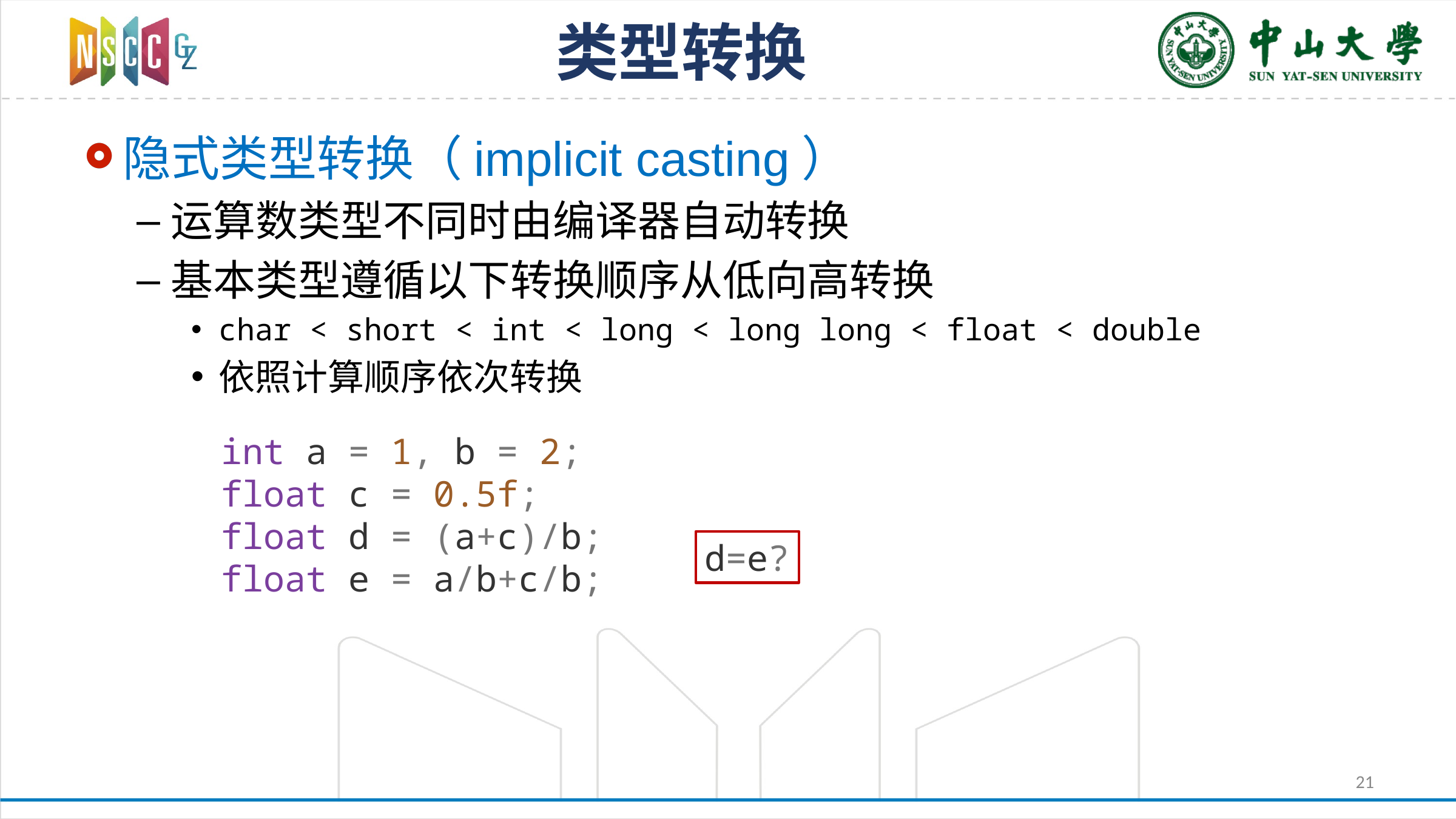

# 类型转换
隐式类型转换（implicit casting）
运算数类型不同时由编译器自动转换
基本类型遵循以下转换顺序从低向高转换
char < short < int < long < long long < float < double
依照计算顺序依次转换
int a = 1, b = 2;
float c = 0.5f;
float d = (a+c)/b;
float e = a/b+c/b;
d=e?
21